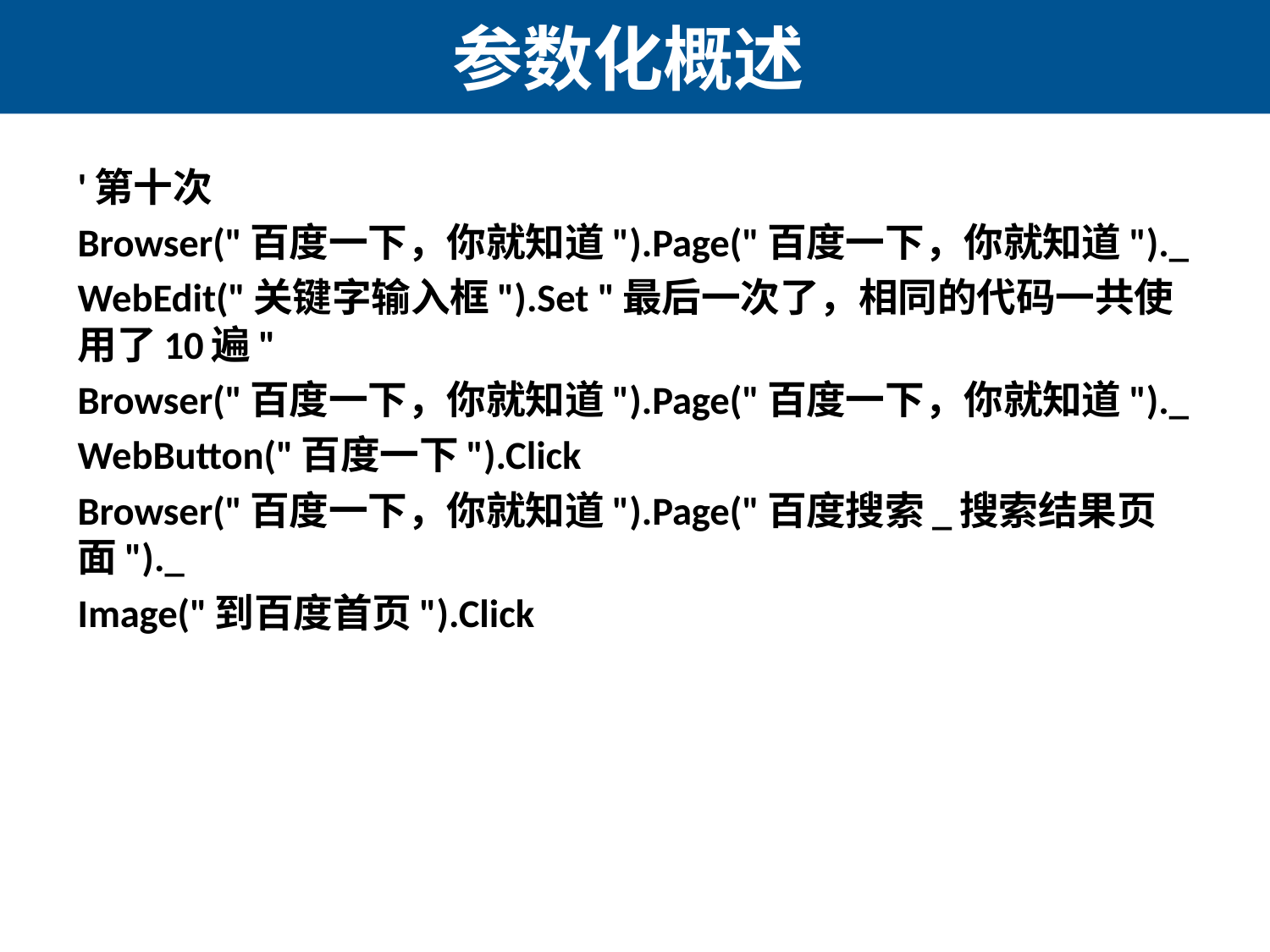

# 参数化概述
'第十次
Browser("百度一下，你就知道").Page("百度一下，你就知道")._
WebEdit("关键字输入框").Set "最后一次了，相同的代码一共使用了10遍"
Browser("百度一下，你就知道").Page("百度一下，你就知道")._
WebButton("百度一下").Click
Browser("百度一下，你就知道").Page("百度搜索_搜索结果页面")._
Image("到百度首页").Click